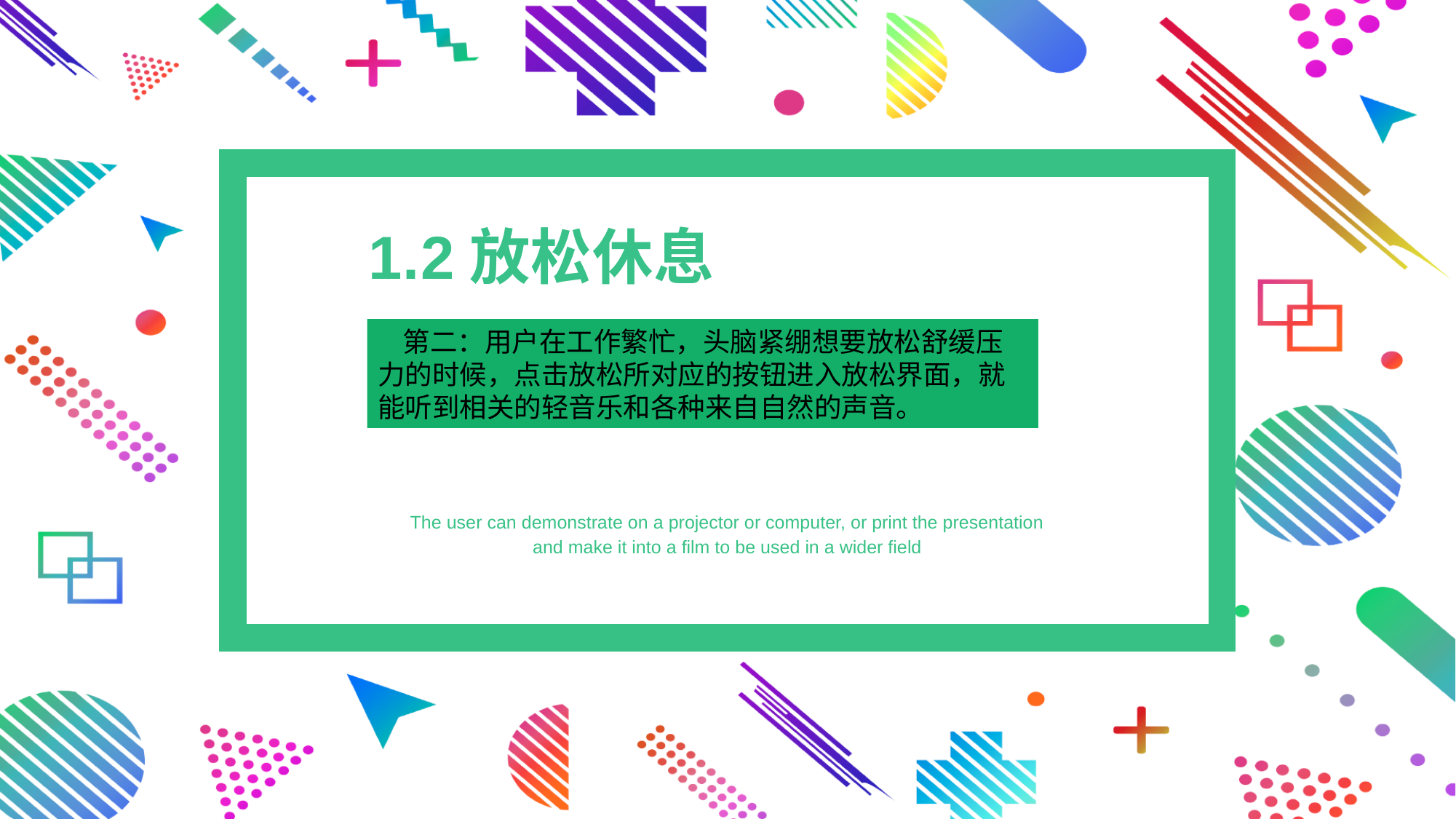

1.2放松休息
   第二：用户在工作繁忙，头脑紧绷想要放松舒缓压力的时候，点击放松所对应的按钮进入放松界面，就能听到相关的轻音乐和各种来自自然的声音。
The user can demonstrate on a projector or computer, or print the presentation and make it into a film to be used in a wider field